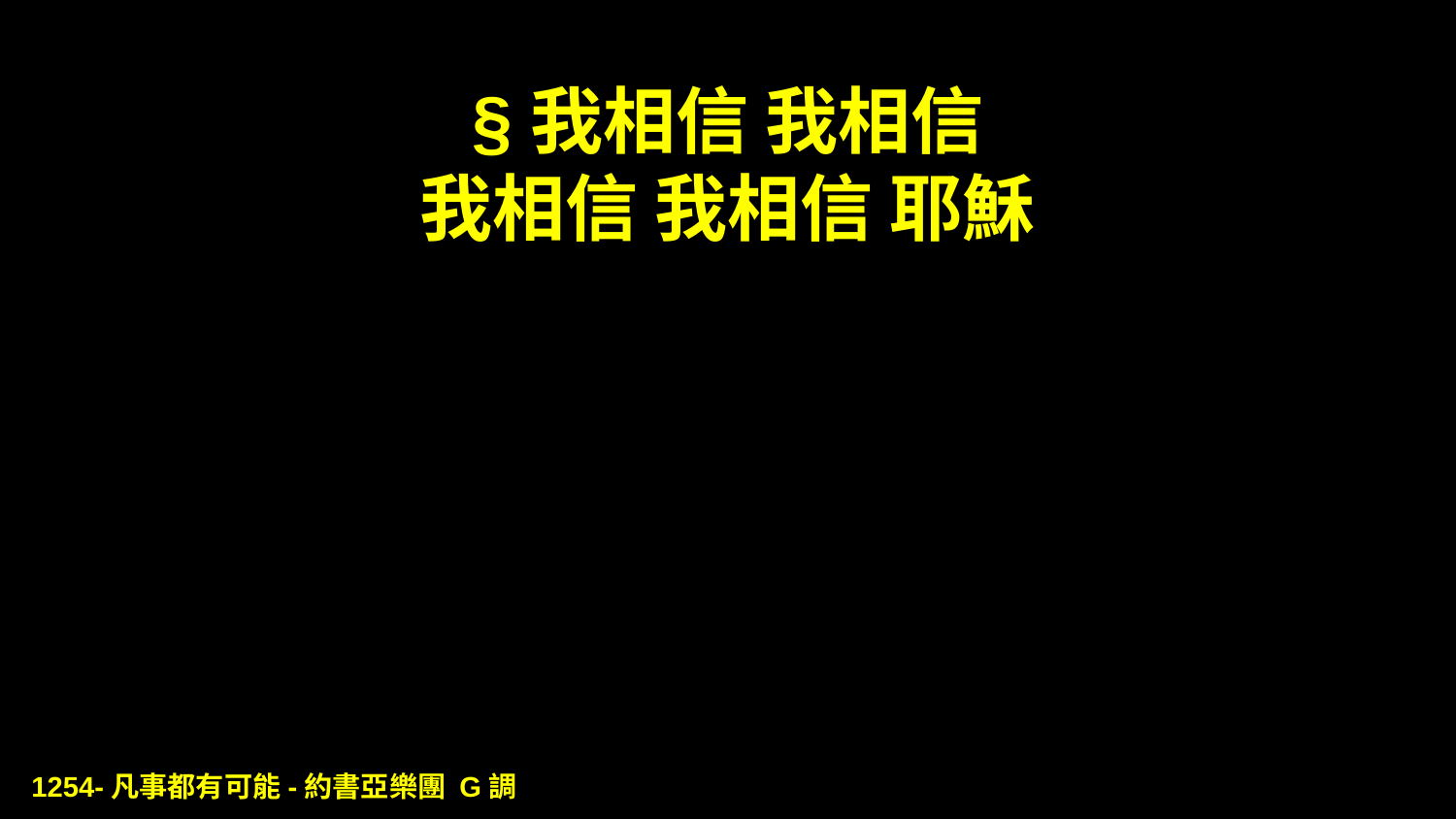

# §我相信 我相信 我相信 我相信 耶穌
1254-凡事都有可能-約書亞樂團 G調